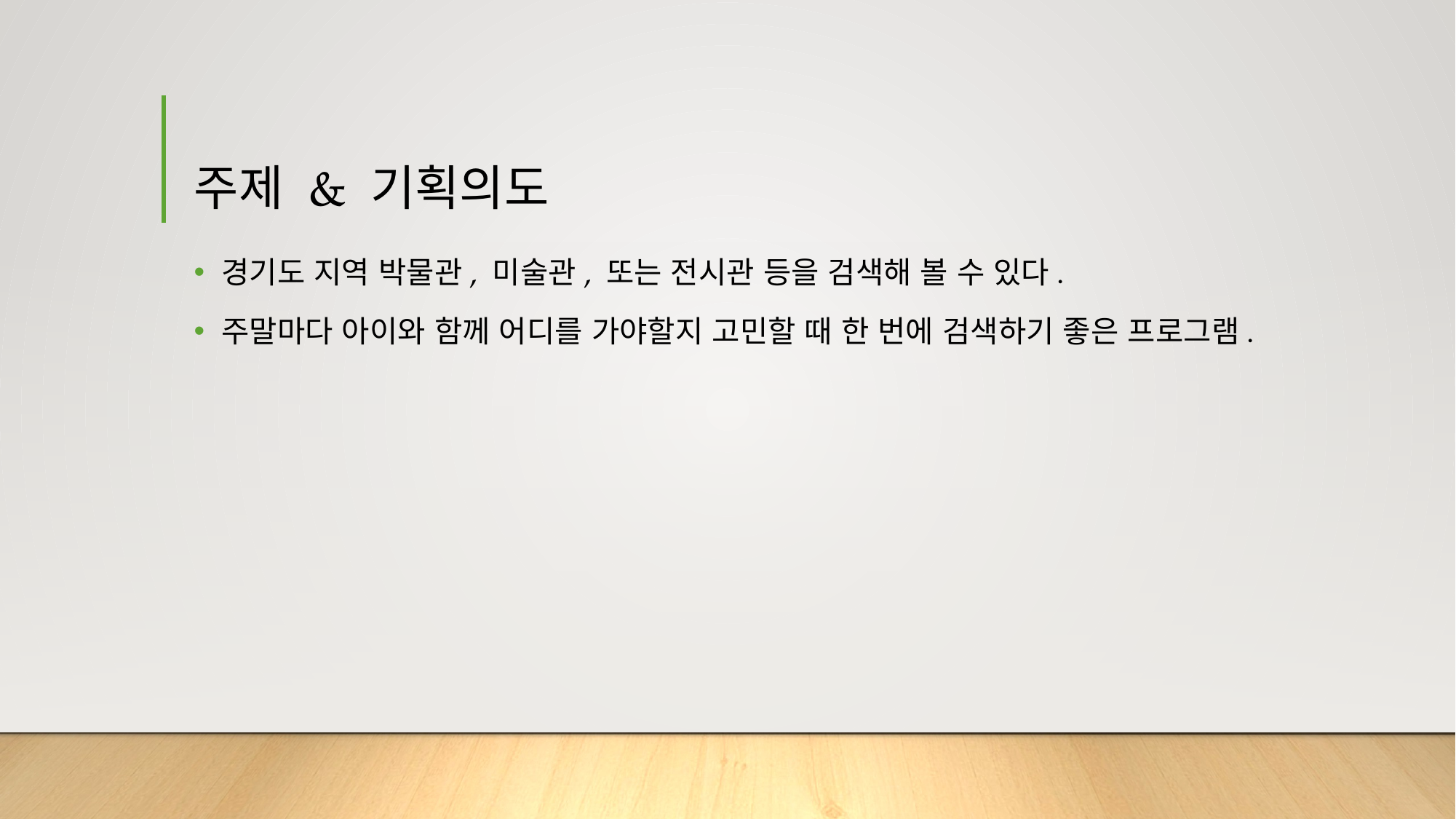

# 주제 & 기획의도
경기도 지역 박물관, 미술관, 또는 전시관 등을 검색해 볼 수 있다.
주말마다 아이와 함께 어디를 가야할지 고민할 때 한 번에 검색하기 좋은 프로그램.